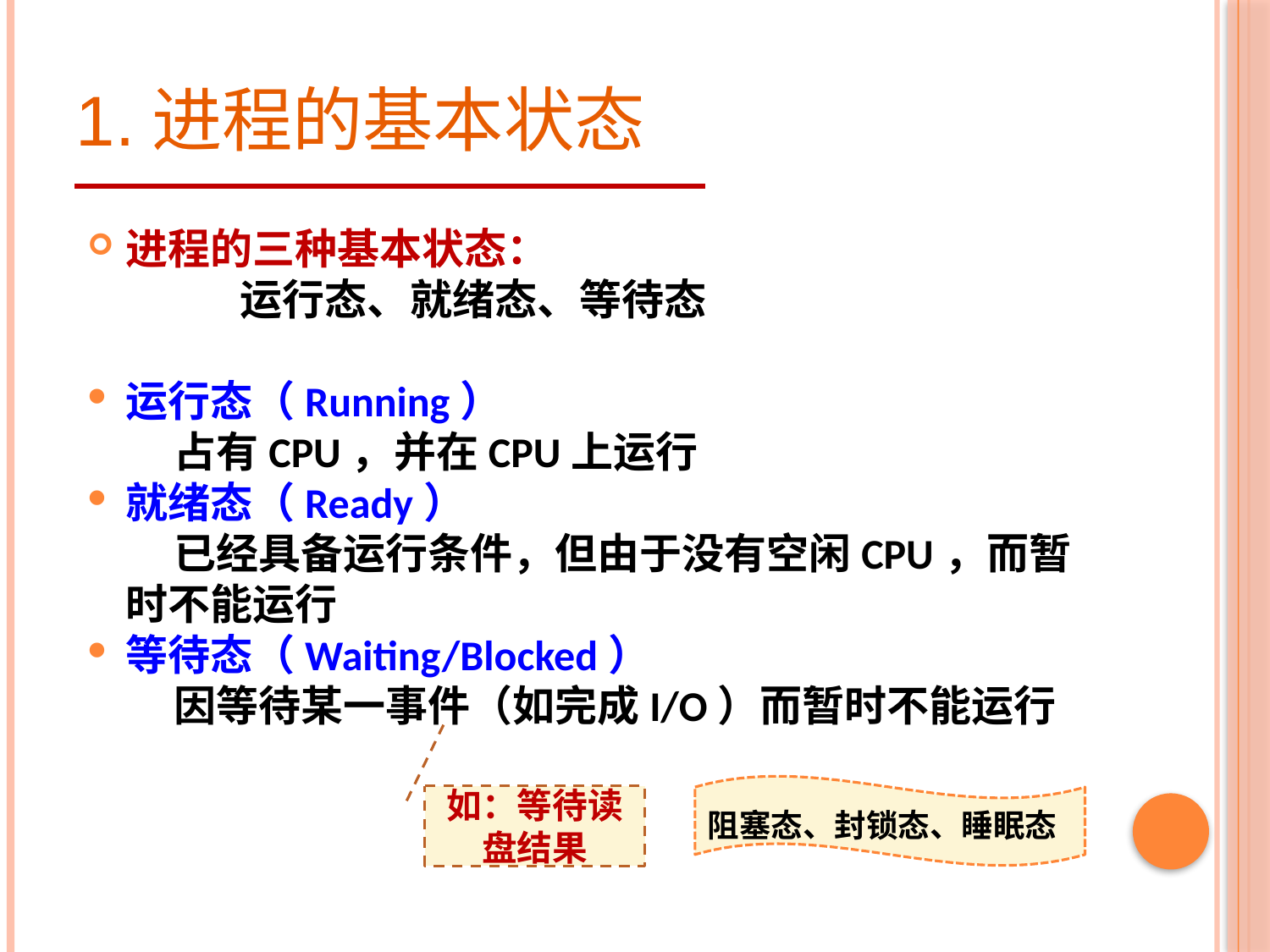

# 1.进程的基本状态
进程的三种基本状态：
               运行态、就绪态、等待态

运行态（Running）
	    占有CPU，并在CPU上运行
就绪态（Ready）
	    已经具备运行条件，但由于没有空闲CPU，而暂时不能运行
等待态（Waiting/Blocked）
	    因等待某一事件（如完成I/O）而暂时不能运行
阻塞态、封锁态、睡眠态
如：等待读盘结果